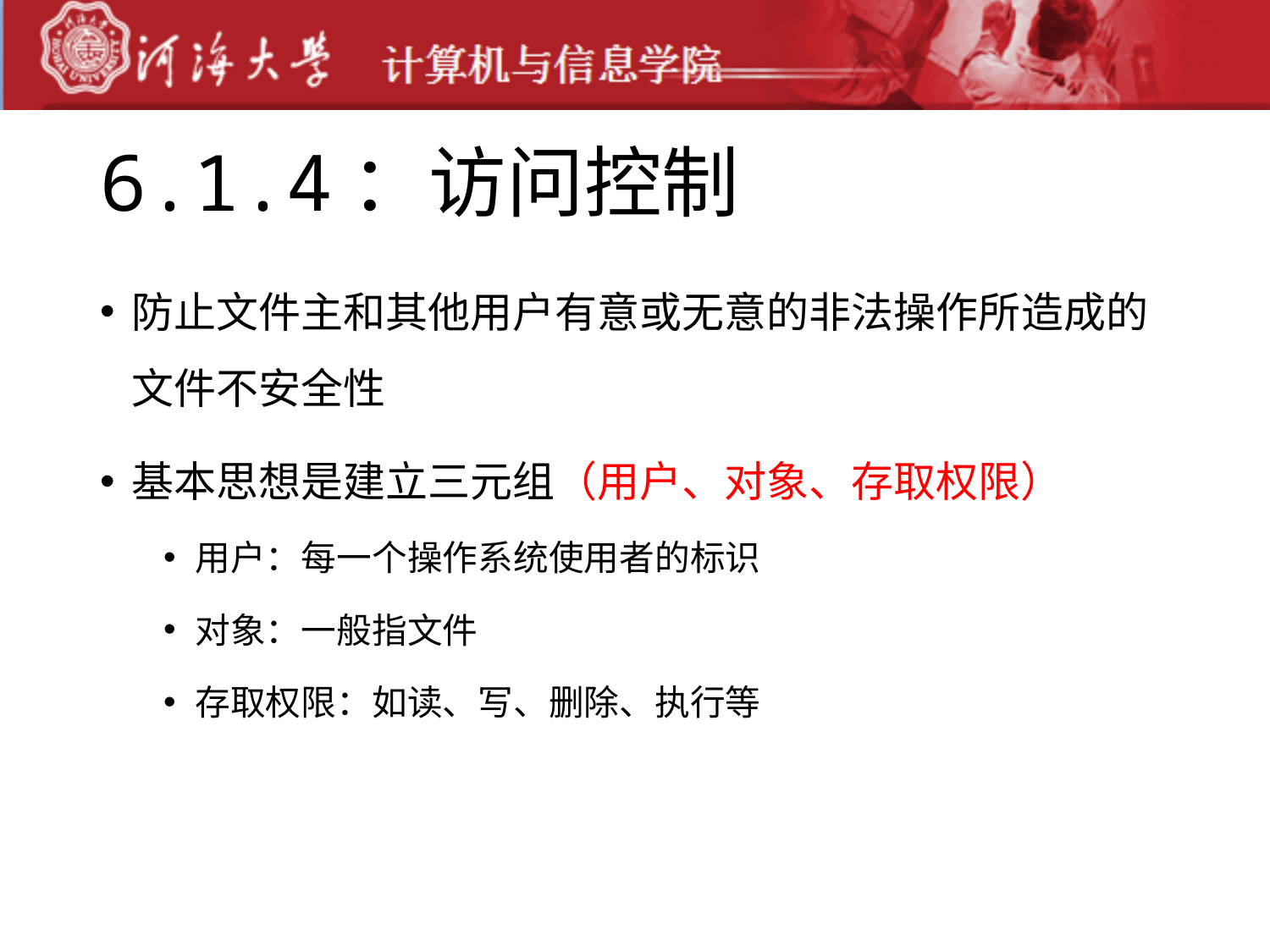

# 6.1.4：访问控制
防止文件主和其他用户有意或无意的非法操作所造成的文件不安全性
基本思想是建立三元组（用户、对象、存取权限）
用户：每一个操作系统使用者的标识
对象：一般指文件
存取权限：如读、写、删除、执行等